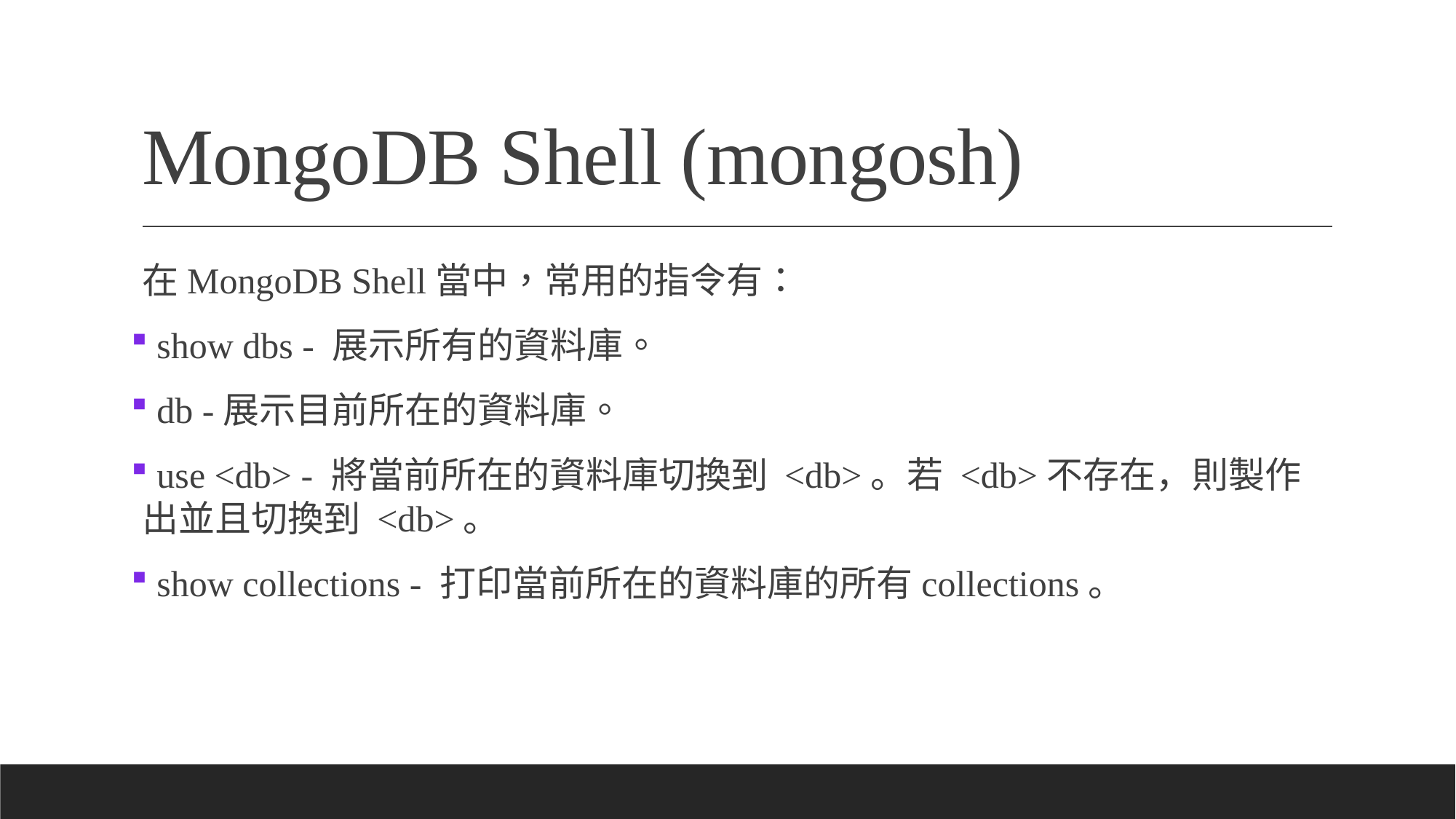

# MongoDB Shell (mongosh)
在MongoDB Shell當中，常用的指令有：
 show dbs - 展示所有的資料庫。
 db -展示目前所在的資料庫。
 use <db> - 將當前所在的資料庫切換到 <db>。若 <db>不存在，則製作出並且切換到 <db>。
 show collections - 打印當前所在的資料庫的所有collections。